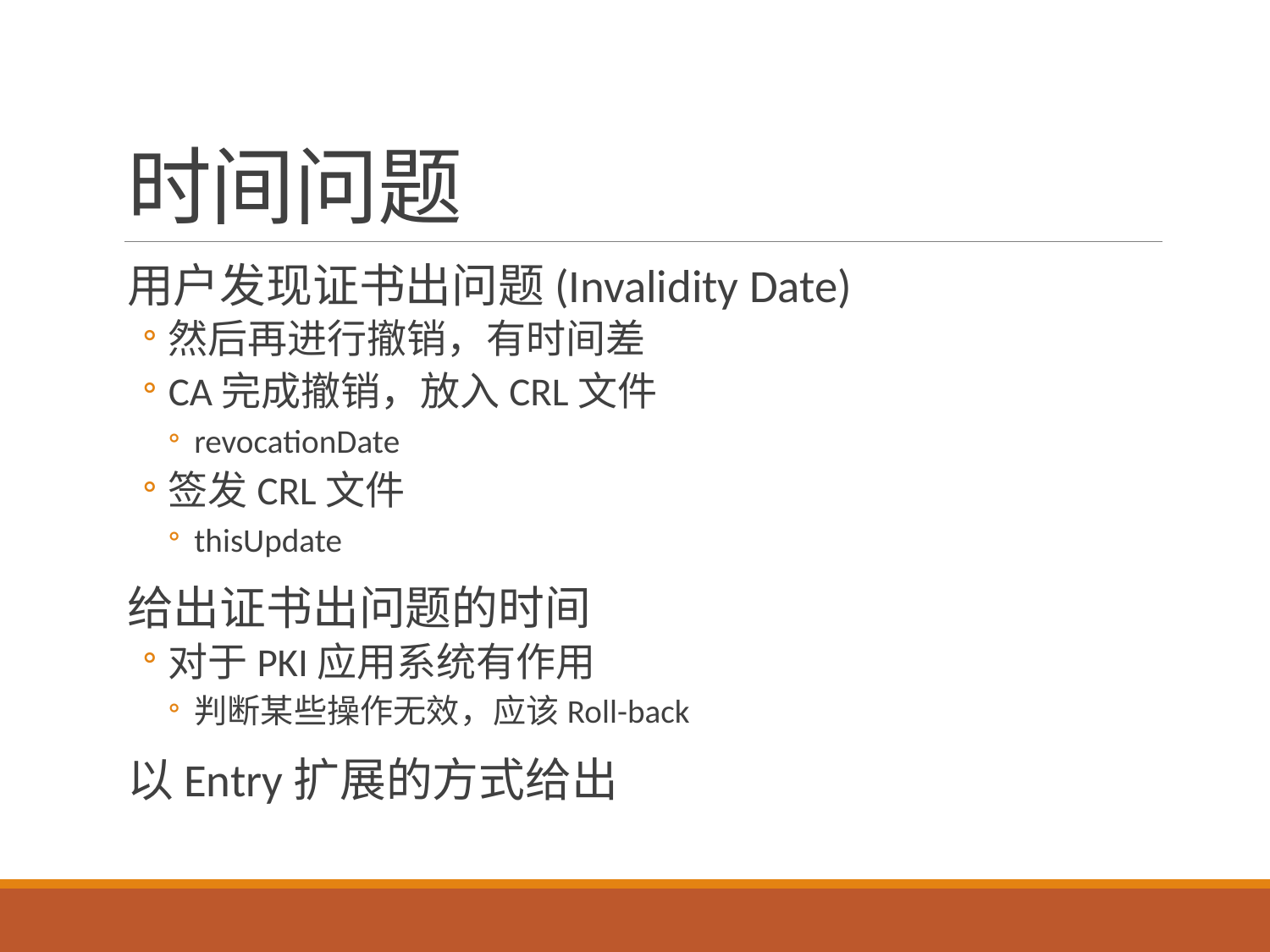

# 时间问题
用户发现证书出问题(Invalidity Date)
然后再进行撤销，有时间差
CA完成撤销，放入CRL文件
revocationDate
签发CRL文件
thisUpdate
给出证书出问题的时间
对于PKI应用系统有作用
判断某些操作无效，应该Roll-back
以Entry扩展的方式给出
51